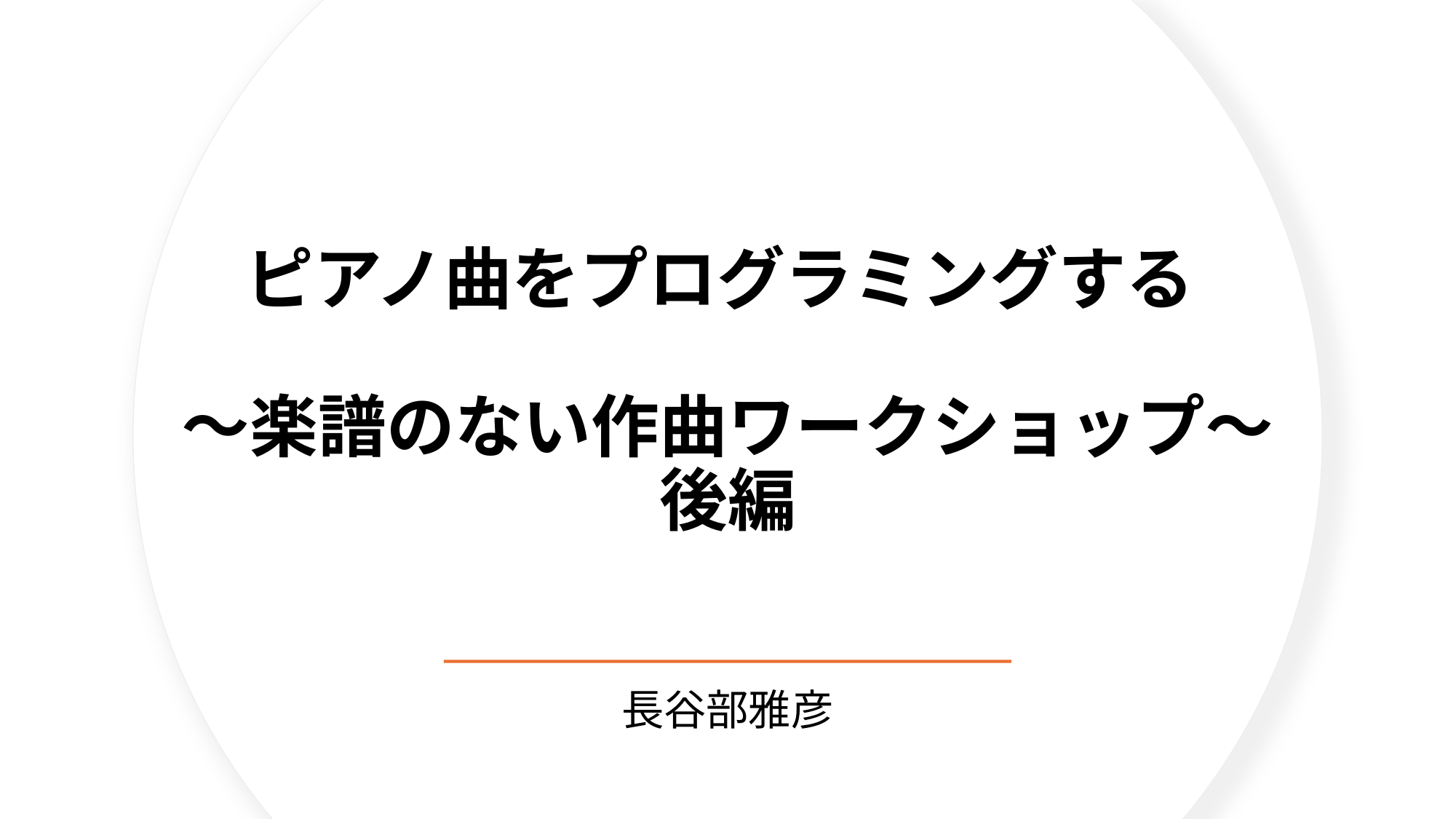

# ピアノ曲をプログラミングする ～楽譜のない作曲ワークショップ～ 後編

長谷部雅彦